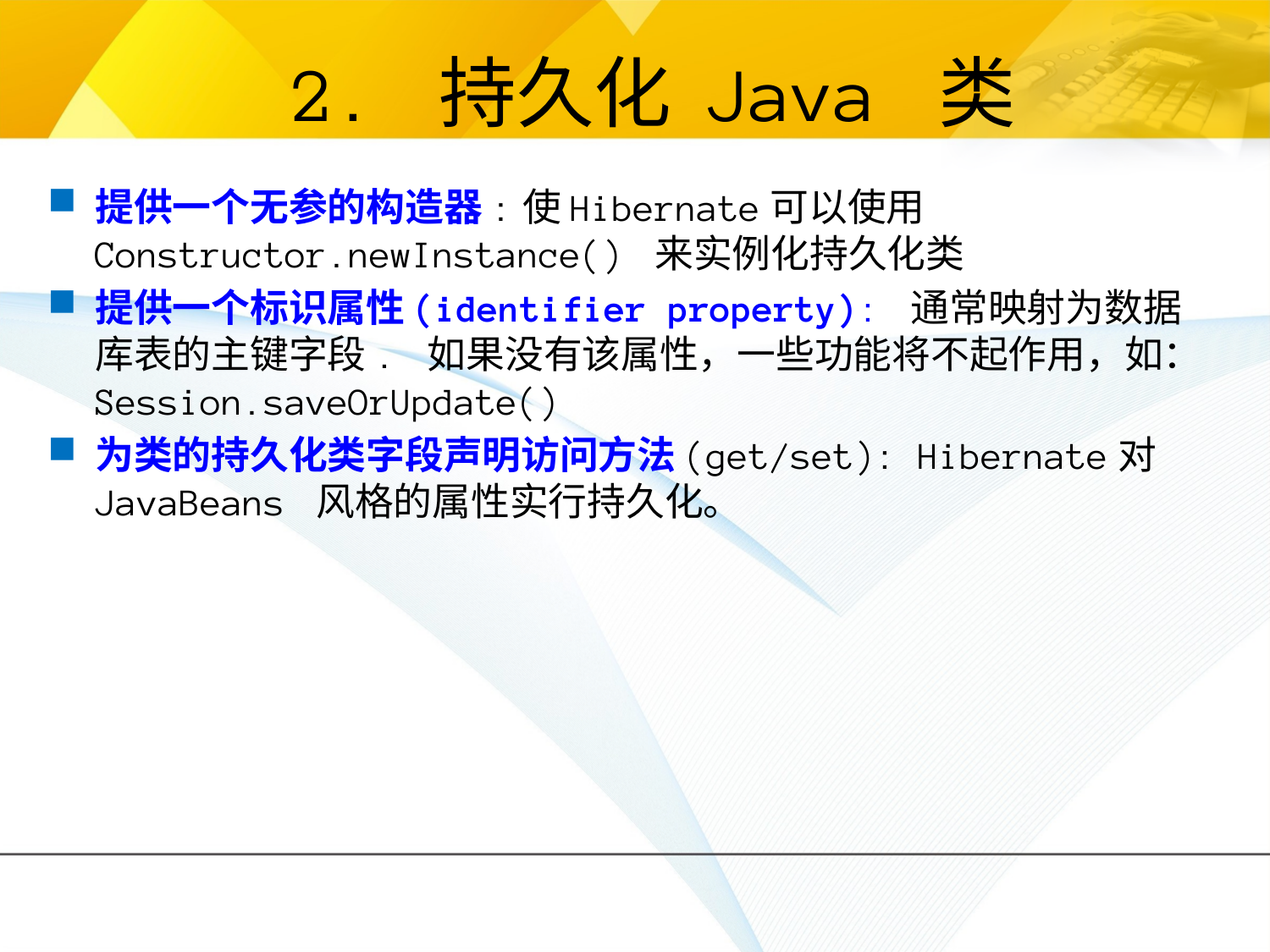

# 2. 持久化 Java 类
提供一个无参的构造器:使Hibernate可以使用Constructor.newInstance() 来实例化持久化类
提供一个标识属性(identifier property): 通常映射为数据库表的主键字段. 如果没有该属性，一些功能将不起作用，如：Session.saveOrUpdate()
为类的持久化类字段声明访问方法(get/set): Hibernate对JavaBeans 风格的属性实行持久化。